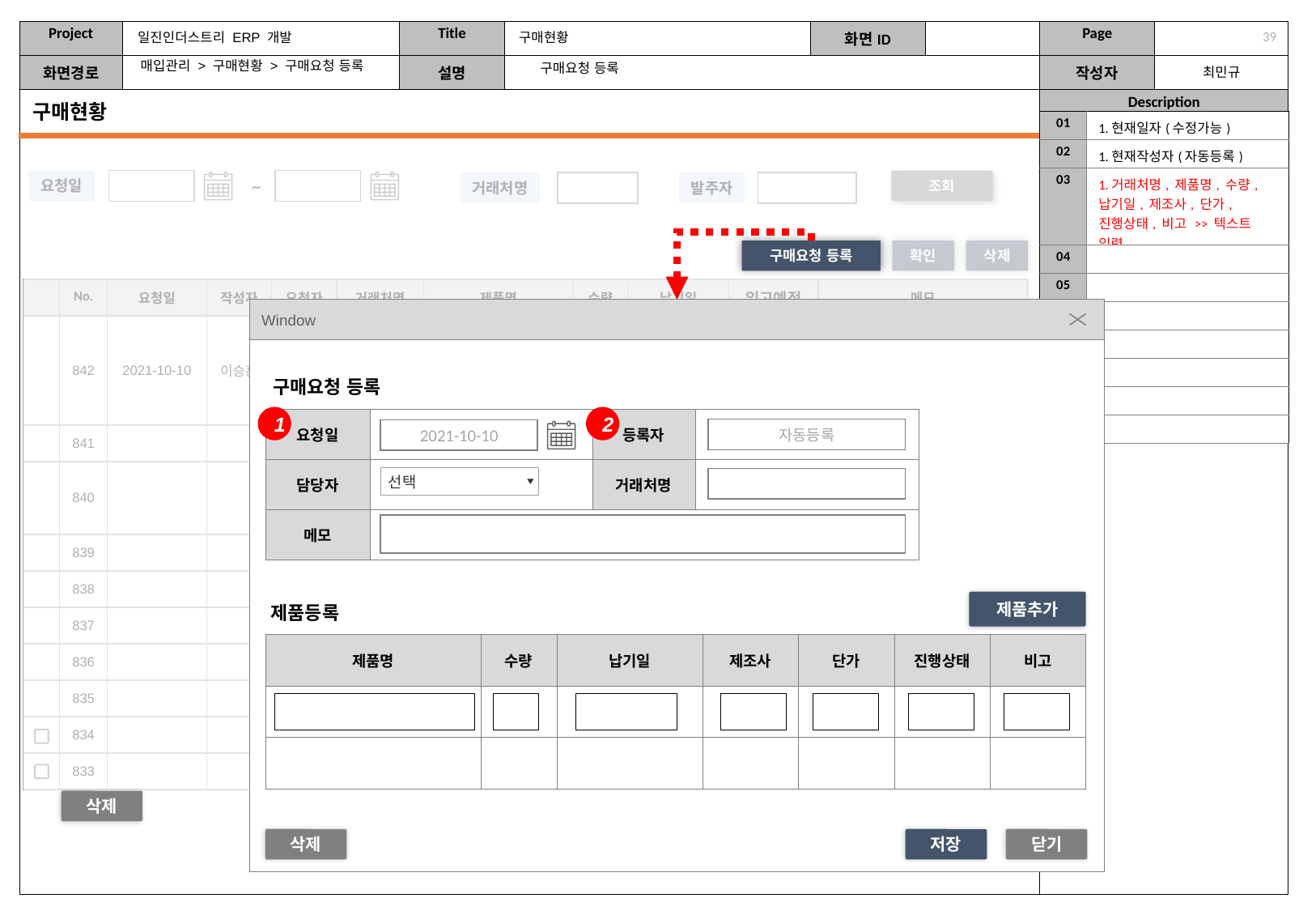

일진인더스트리 ERP 개발
구매현황
39
매입관리 > 구매현황 > 구매요청 등록
구매요청 등록
구매현황
| 01 | 1.현재일자(수정가능) |
| --- | --- |
| 02 | 1.현재작성자(자동등록) |
| 03 | 1.거래처명, 제품명, 수량, 납기일, 제조사, 단가, 진행상태, 비고 >> 텍스트 입력 |
| 04 |  |
| 05 |  |
| 06 |  |
| 07 |  |
| 08 |  |
| 09 |  |
| 10 |  |

~
조회

요청일

발주자

거래처명

구매요청 등록
확인
삭제
|  | No. | 요청일 | 작성자 | 요청자 | 거래처명 | 제품명 | 수량 | 납기일 | 입고예정 | 메모 |
| --- | --- | --- | --- | --- | --- | --- | --- | --- | --- | --- |
|  | 842 | 2021-10-10 | 이승훈 | 박상수 | 동성산업 | 코팅PET 600x6000 | 1 | 최대한 빨리 | 11월 하순 | -코팅PET 가격 재 조정 중 -단가 3310원 -배송지는 1공장으로 |
|  |  |  |  |  |  | 단면 620x30000 | 1 | 10월까지 | 10월 말 |  |
|  |  |  |  |  |  | 증착12x1350x12000 | 5 | 12월 경 | 대기 |  |
|  | 841 |  |  |  |  |  |  |  |  |  |
|  | 840 |  |  |  |  |  |  |  |  |  |
|  |  |  |  |  |  |  |  |  |  |  |
|  | 839 |  |  |  |  |  |  |  |  |  |
|  | 838 |  |  |  |  |  |  |  |  |  |
|  | 837 |  |  |  |  |  |  |  |  |  |
|  | 836 |  |  |  |  |  |  |  |  |  |
|  | 835 |  |  |  |  |  |  |  |  |  |
|  | 834 |  |  |  |  |  |  |  |  |  |
|  | 833 |  |  |  |  |  |  |  |  |  |
Window

구매요청 등록
1
2
| 요청일 |  | 등록자 |  |
| --- | --- | --- | --- |
| 담당자 |  | 거래처명 |  |
| 메모 |  |  |  |
자동등록
2021-10-10

선택

제품추가
제품등록
| 제품명 | 수량 | 납기일 | 제조사 | 단가 | 진행상태 | 비고 |
| --- | --- | --- | --- | --- | --- | --- |
|  |  |  |  |  |  |  |
|  |  |  |  |  |  |  |

삭제
저장
닫기
삭제
저장
닫기
<   1   2   3   4   …   9   10   >